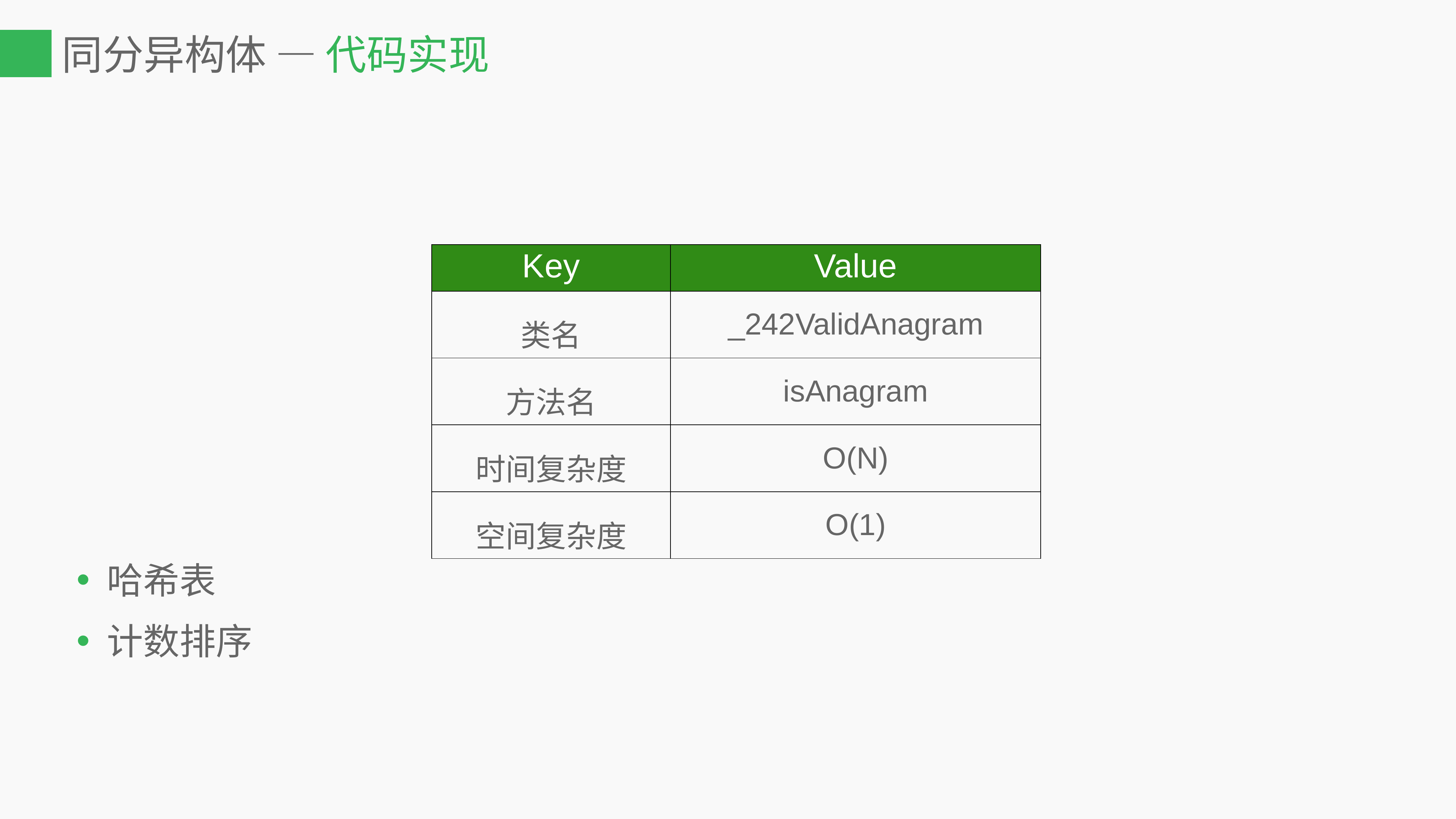

# 同分异构体 — 代码实现

哈希表
计数排序
| Key | Value |
| --- | --- |
| 类名 | \_242ValidAnagram |
| 方法名 | isAnagram |
| 时间复杂度 | O(N) |
| 空间复杂度 | O(1) |